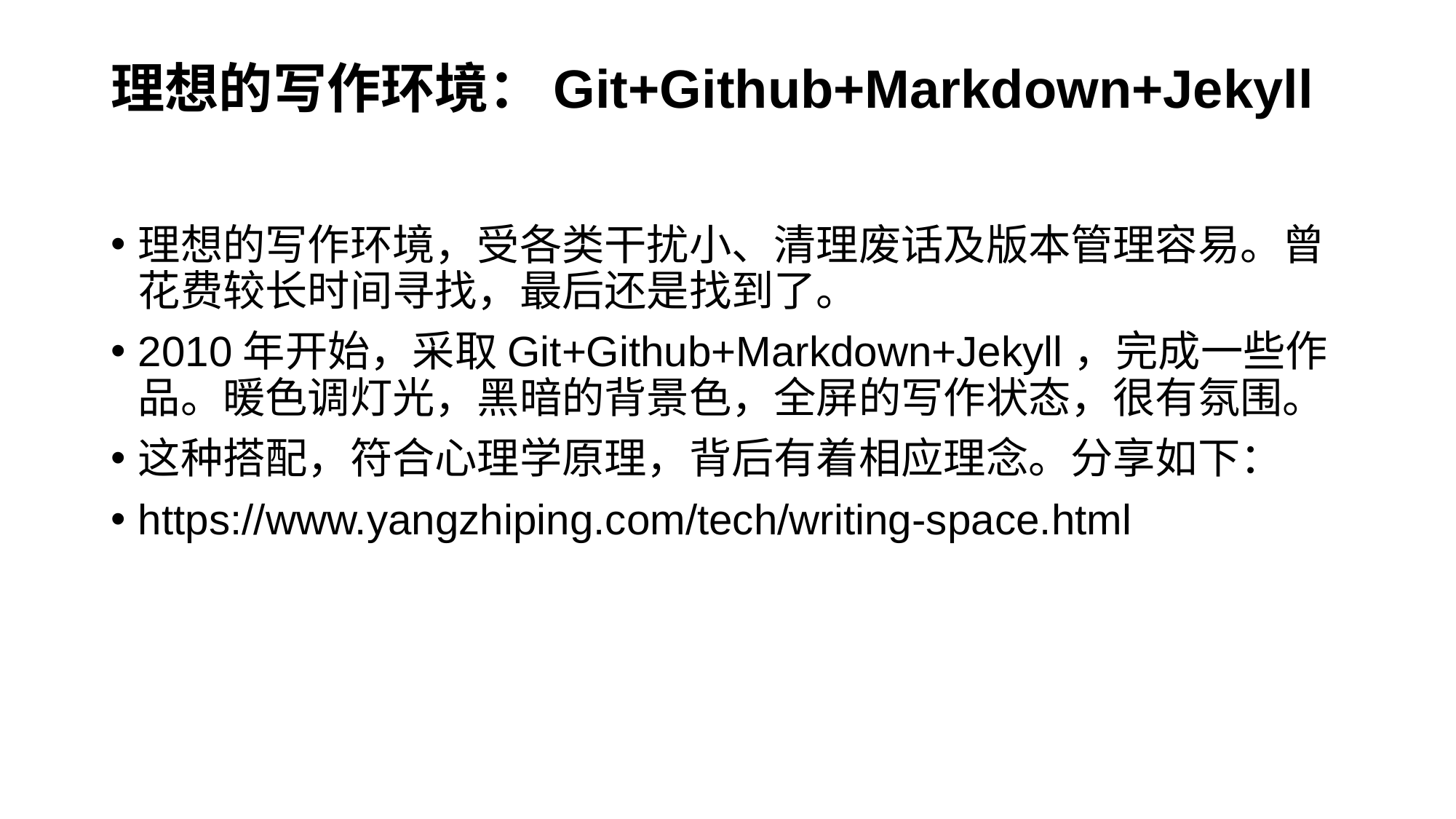

# 理想的写作环境：Git+Github+Markdown+Jekyll
理想的写作环境，受各类干扰小、清理废话及版本管理容易。曾花费较长时间寻找，最后还是找到了。
2010年开始，采取Git+Github+Markdown+Jekyll，完成一些作品。暖色调灯光，黑暗的背景色，全屏的写作状态，很有氛围。
这种搭配，符合心理学原理，背后有着相应理念。分享如下：
https://www.yangzhiping.com/tech/writing-space.html